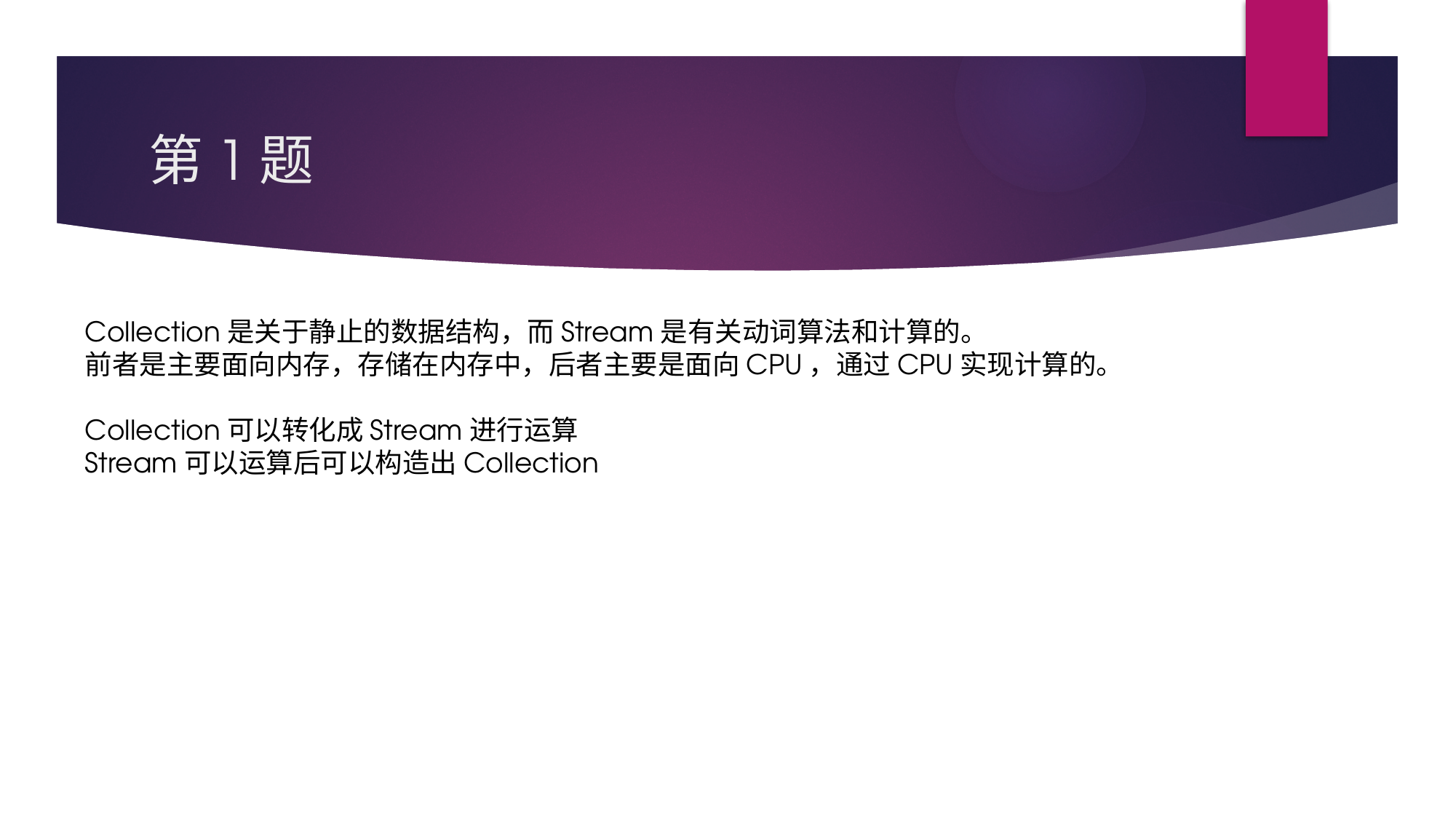

# 第1题
Collection是关于静止的数据结构，而Stream是有关动词算法和计算的。
前者是主要面向内存，存储在内存中，后者主要是面向CPU，通过CPU实现计算的。

Collection可以转化成Stream进行运算
Stream可以运算后可以构造出Collection